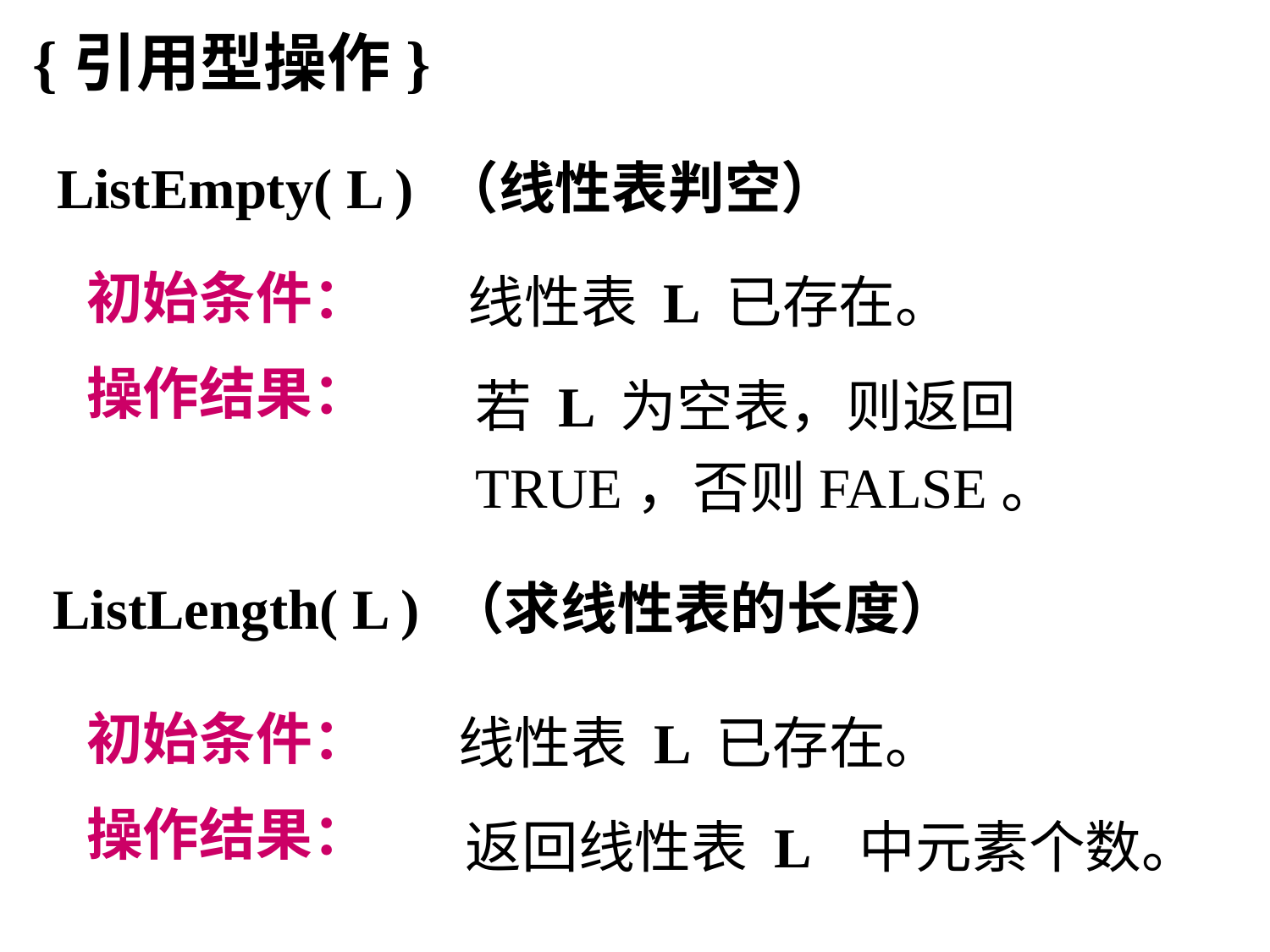

{引用型操作}
 ListEmpty( L ) （线性表判空）
初始条件：
操作结果：
线性表 L 已存在。
若 L 为空表，则返回 TRUE，否则FALSE。
ListLength( L ) （求线性表的长度）
初始条件：
操作结果：
线性表 L 已存在。
返回线性表 L 中元素个数。